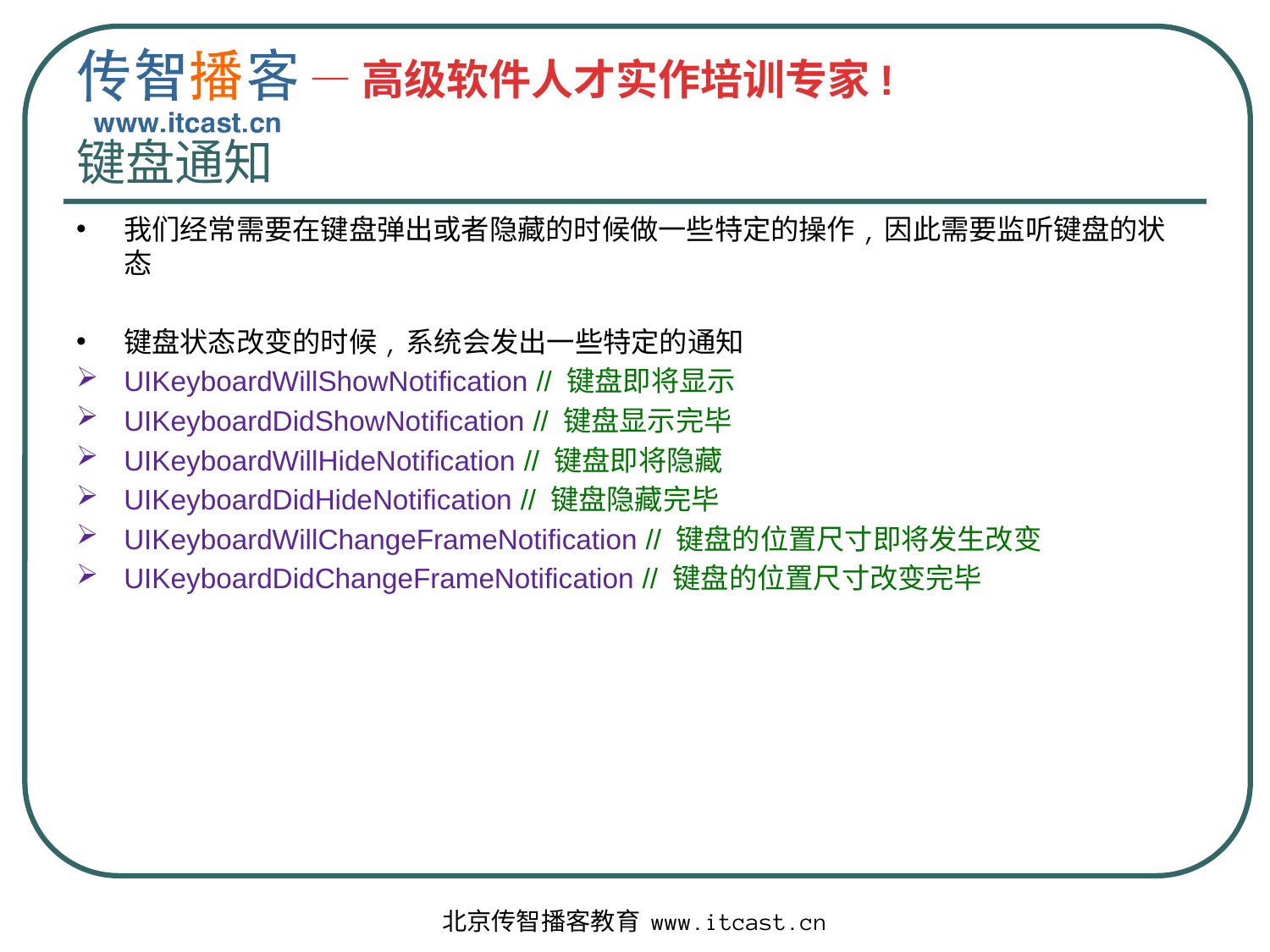

# 键盘通知
我们经常需要在键盘弹出或者隐藏的时候做一些特定的操作,因此需要监听键盘的状态

键盘状态改变的时候,系统会发出一些特定的通知
UIKeyboardWillShowNotification // 键盘即将显示
UIKeyboardDidShowNotification // 键盘显示完毕
UIKeyboardWillHideNotification // 键盘即将隐藏
UIKeyboardDidHideNotification // 键盘隐藏完毕
UIKeyboardWillChangeFrameNotification // 键盘的位置尺寸即将发生改变
UIKeyboardDidChangeFrameNotification // 键盘的位置尺寸改变完毕